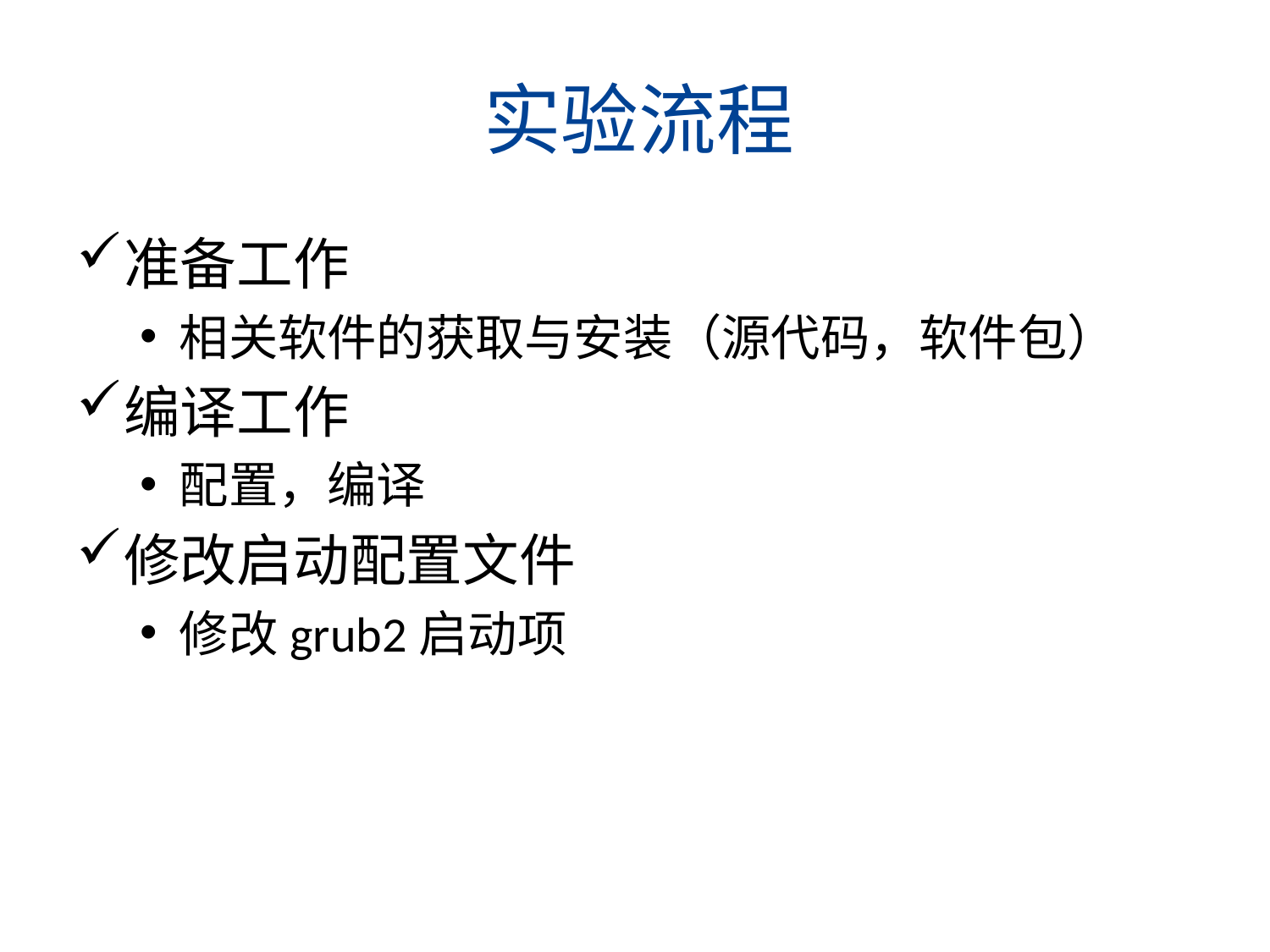

# 实验流程
准备工作
相关软件的获取与安装（源代码，软件包）
编译工作
配置，编译
修改启动配置文件
修改grub2启动项